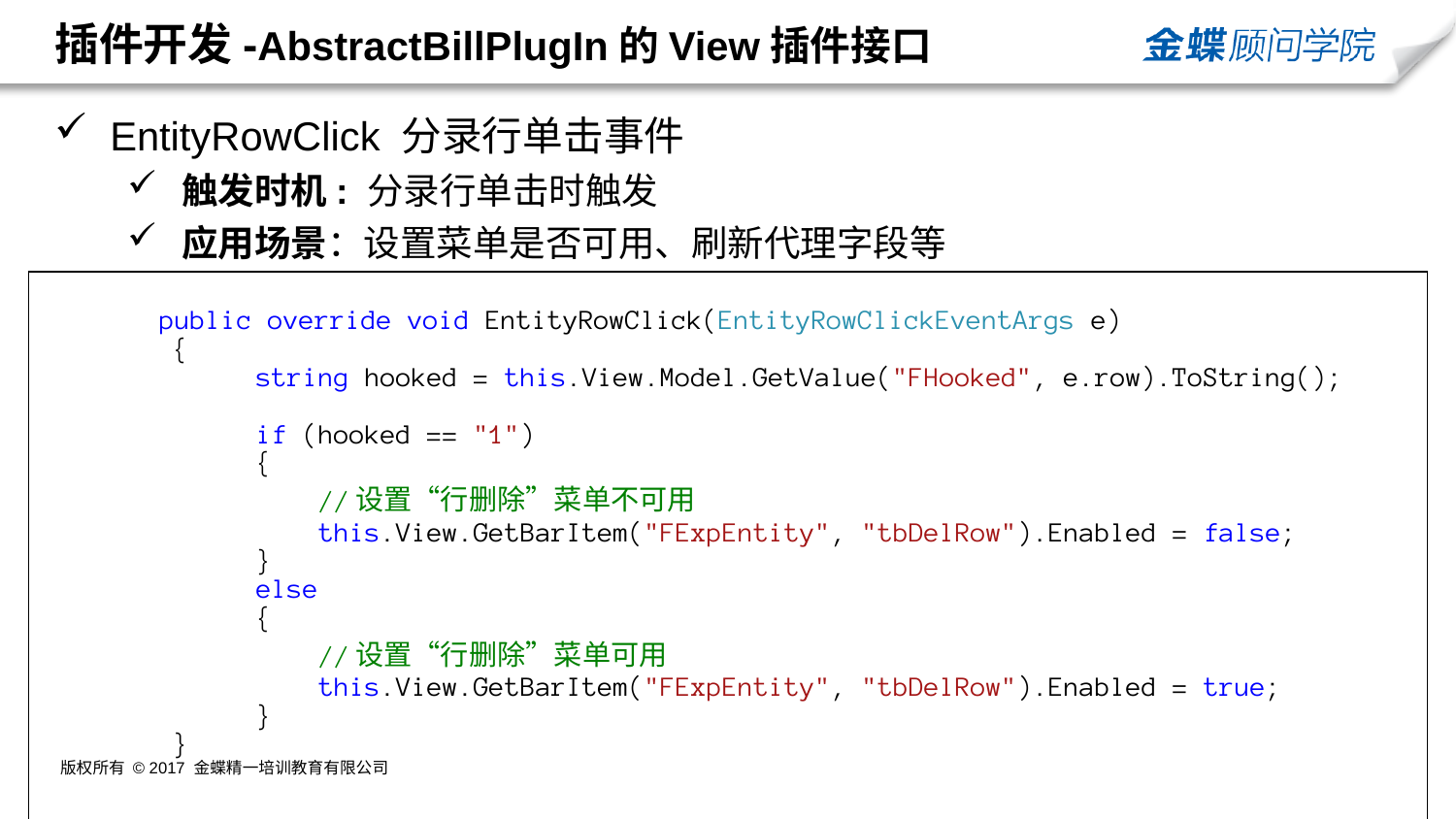

# 插件开发-AbstractBillPlugIn的View插件接口
  EntityRowClick 分录行单击事件
触发时机: 分录行单击时触发
应用场景：设置菜单是否可用、刷新代理字段等
| public override void EntityRowClick(EntityRowClickEventArgs e) { string hooked = this.View.Model.GetValue("FHooked", e.row).ToString();   if (hooked == "1") { //设置“行删除”菜单不可用 this.View.GetBarItem("FExpEntity", "tbDelRow").Enabled = false; } else { //设置“行删除”菜单可用 this.View.GetBarItem("FExpEntity", "tbDelRow").Enabled = true; } } |
| --- |